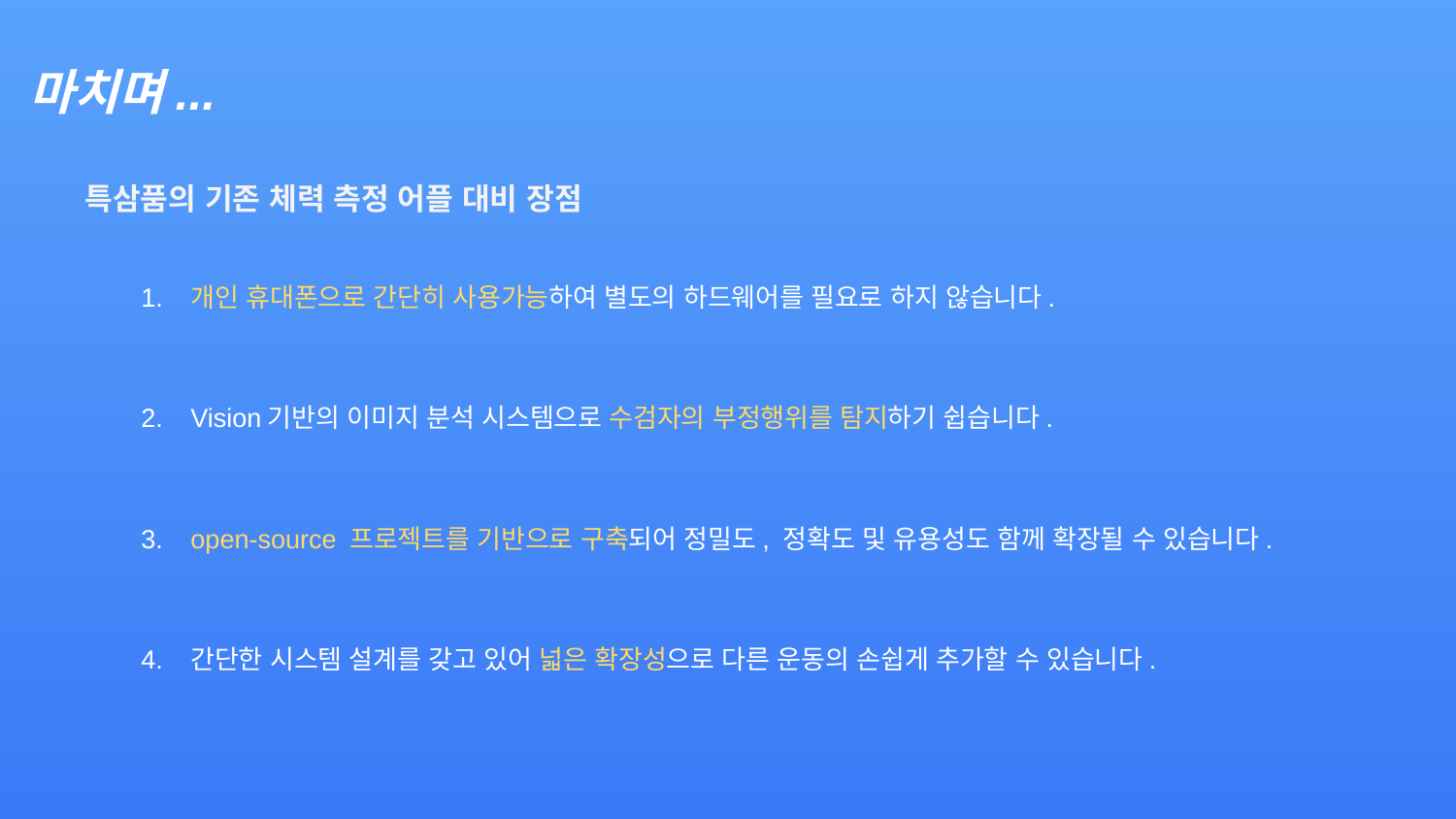

마치며...
특삼품의 기존 체력 측정 어플 대비 장점
개인 휴대폰으로 간단히 사용가능하여 별도의 하드웨어를 필요로 하지 않습니다.

Vision기반의 이미지 분석 시스템으로 수검자의 부정행위를 탐지하기 쉽습니다.

open-source 프로젝트를 기반으로 구축되어 정밀도, 정확도 및 유용성도 함께 확장될 수 있습니다.

간단한 시스템 설계를 갖고 있어 넓은 확장성으로 다른 운동의 손쉽게 추가할 수 있습니다.